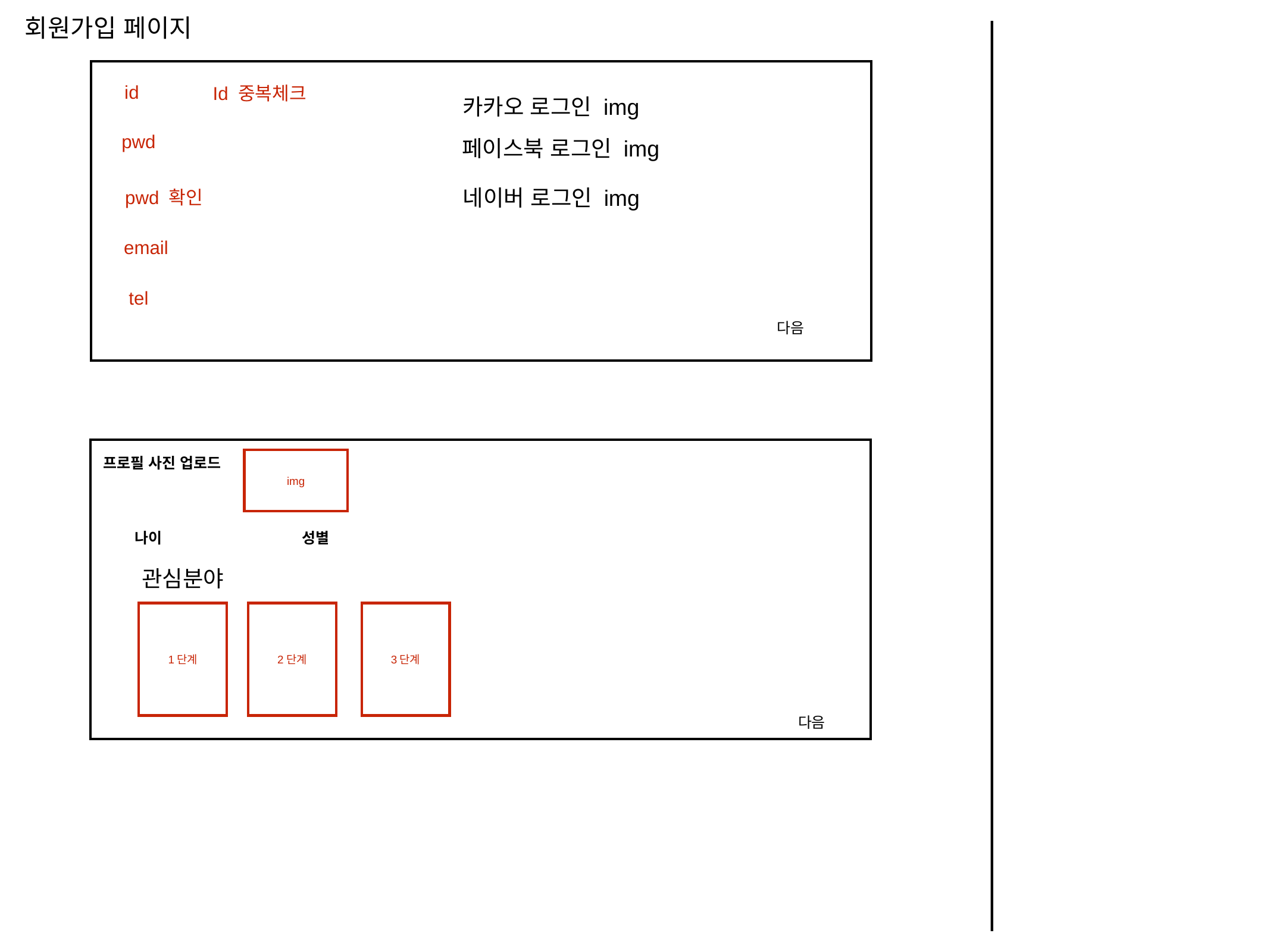

회원가입 페이지

id
Id 중복체크
카카오 로그인 img
pwd
페이스북 로그인 img
네이버 로그인 img
pwd 확인
email
tel
다음

프로필 사진 업로드
img
나이
성별
관심분야
1단계
2단계
3단계
다음